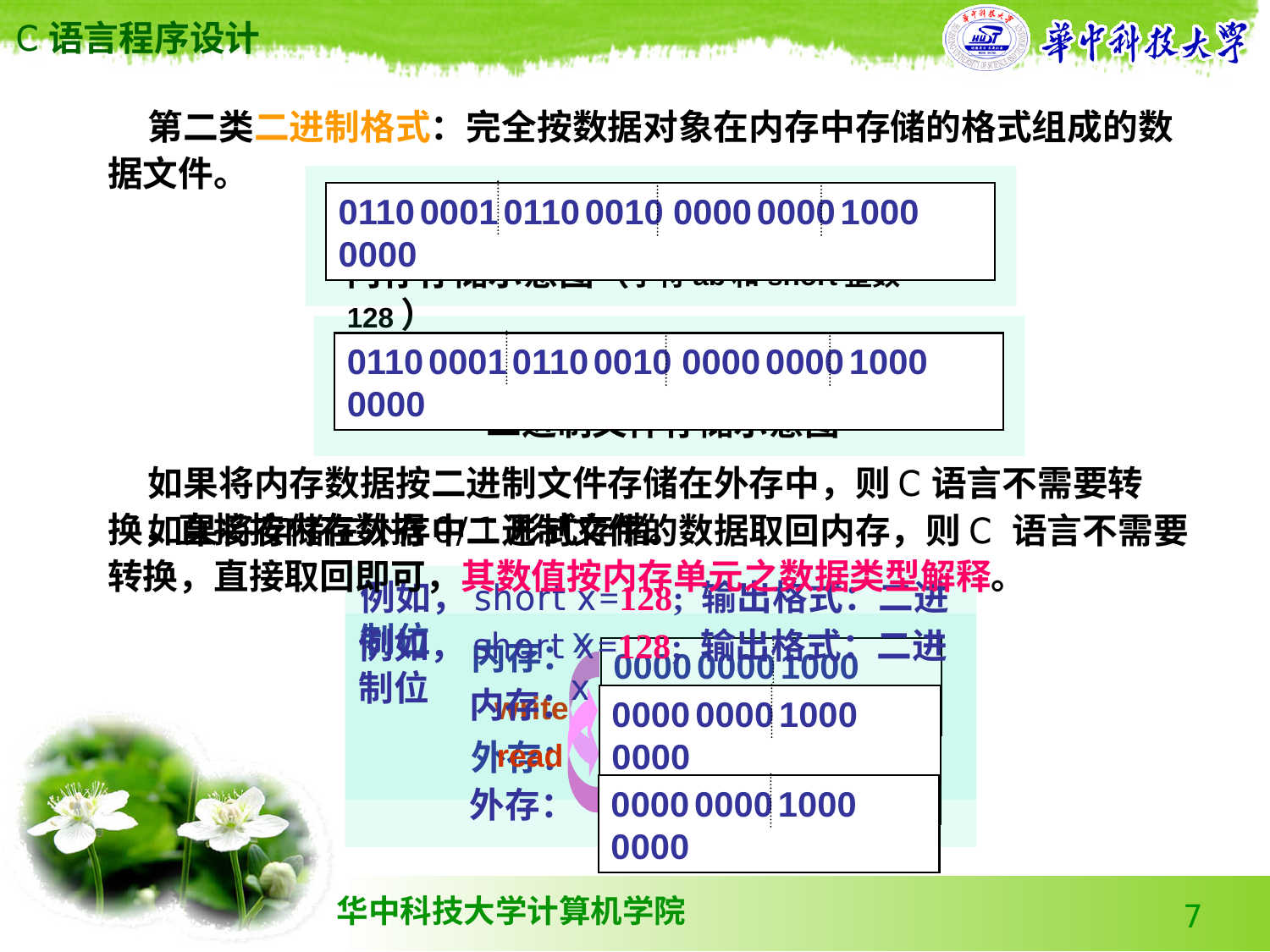

第二类二进制格式：完全按数据对象在内存中存储的格式组成的数据文件。

0110 0001 0110 0010 0000 0000 1000 0000
内存存储示意图（字符ab和short整数128）

0110 0001 0110 0010 0000 0000 1000 0000
二进制文件存储示意图
    如果将内存数据按二进制文件存储在外存中，则 C 语言不需要转换，直接按内存数据0/1形式存储。
    如果将存储在外存中二进制文件的数据取回内存，则C 语言不需要转换，直接取回即可，其数值按内存单元之数据类型解释。

例如，short x=128; 输出格式：二进制位
x
内存：

0000 0000 1000 0000

write

0000 0000 1000 0000
外存：

例如，short x=128; 输出格式：二进制位
x
内存：

0000 0000 1000 0000
read

0000 0000 1000 0000
外存：
7